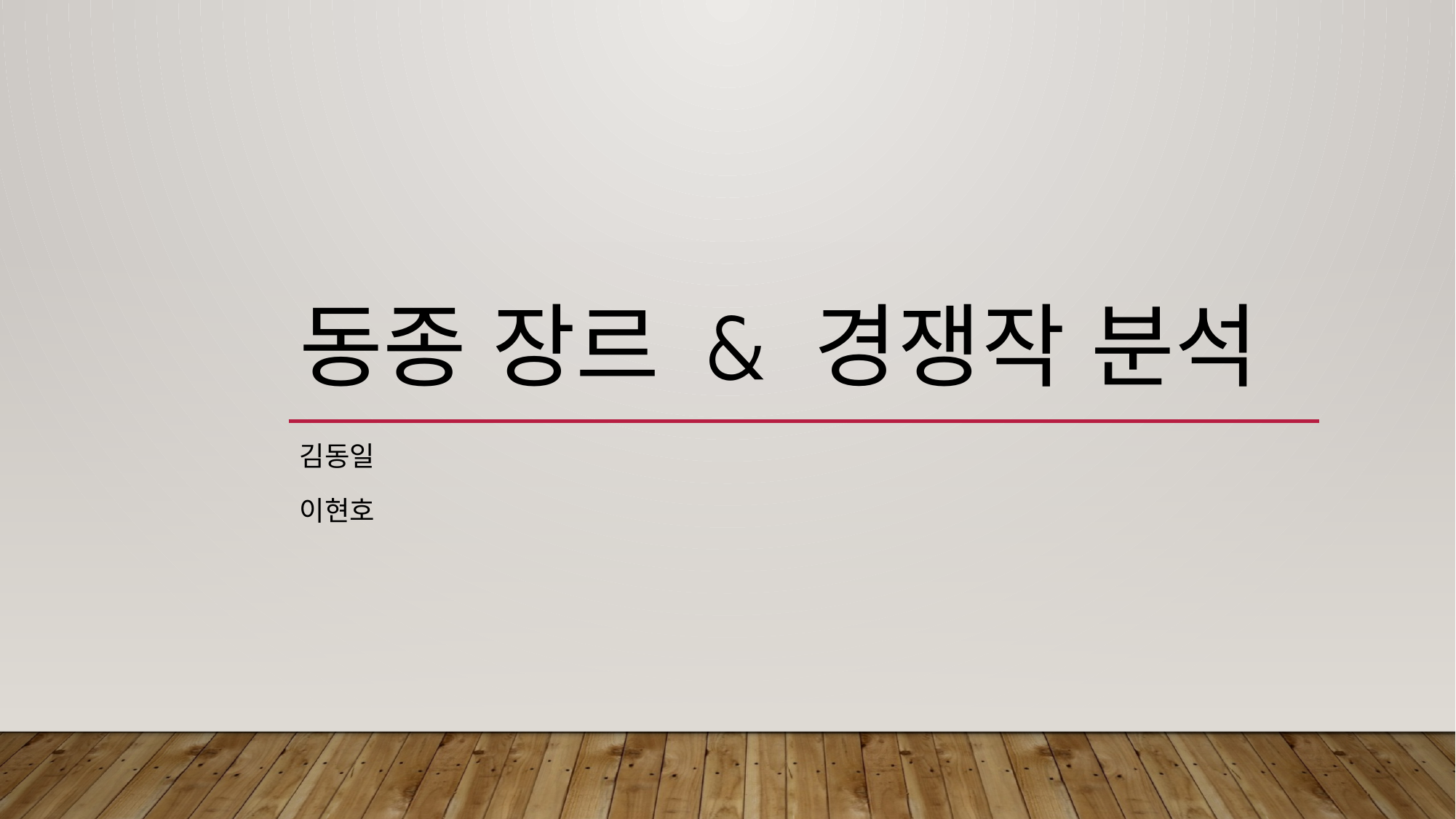

# 동종 장르 & 경쟁작 분석
김동일
이현호